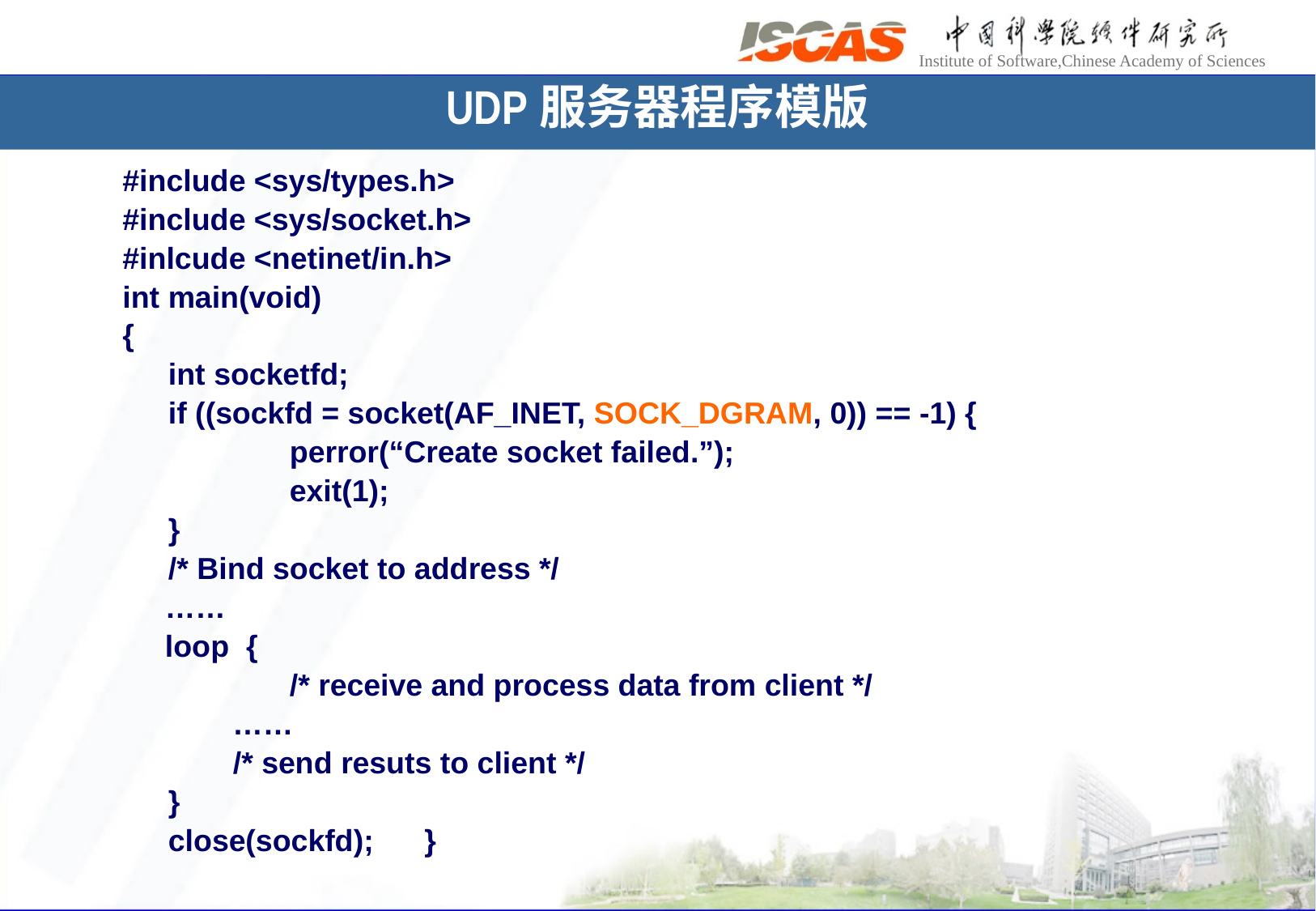

# UDP服务器程序模版
#include <sys/types.h>
#include <sys/socket.h>
#inlcude <netinet/in.h>
int main(void)
{
	int socketfd;
	if ((sockfd = socket(AF_INET, SOCK_DGRAM, 0)) == -1) {
		perror(“Create socket failed.”);
		exit(1);
	}
	/* Bind socket to address */
     ……
     loop  {
		/* receive and process data from client */
             ……
             /* send resuts to client */
	}
	close(sockfd);      }